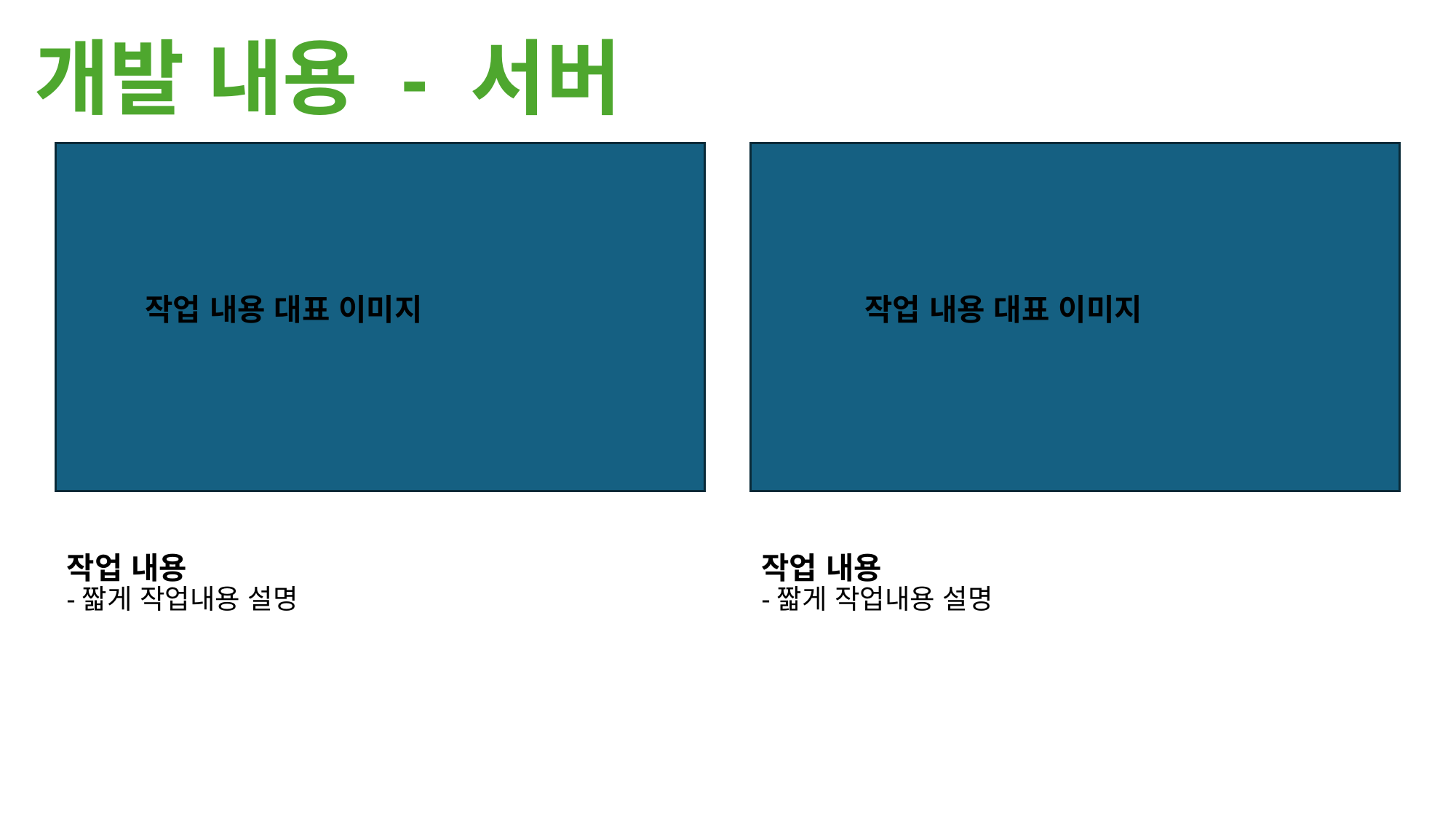

개발 내용 - 서버

작업 내용 대표 이미지
작업 내용 대표 이미지
작업 내용
-짧게 작업내용 설명
작업 내용
-짧게 작업내용 설명